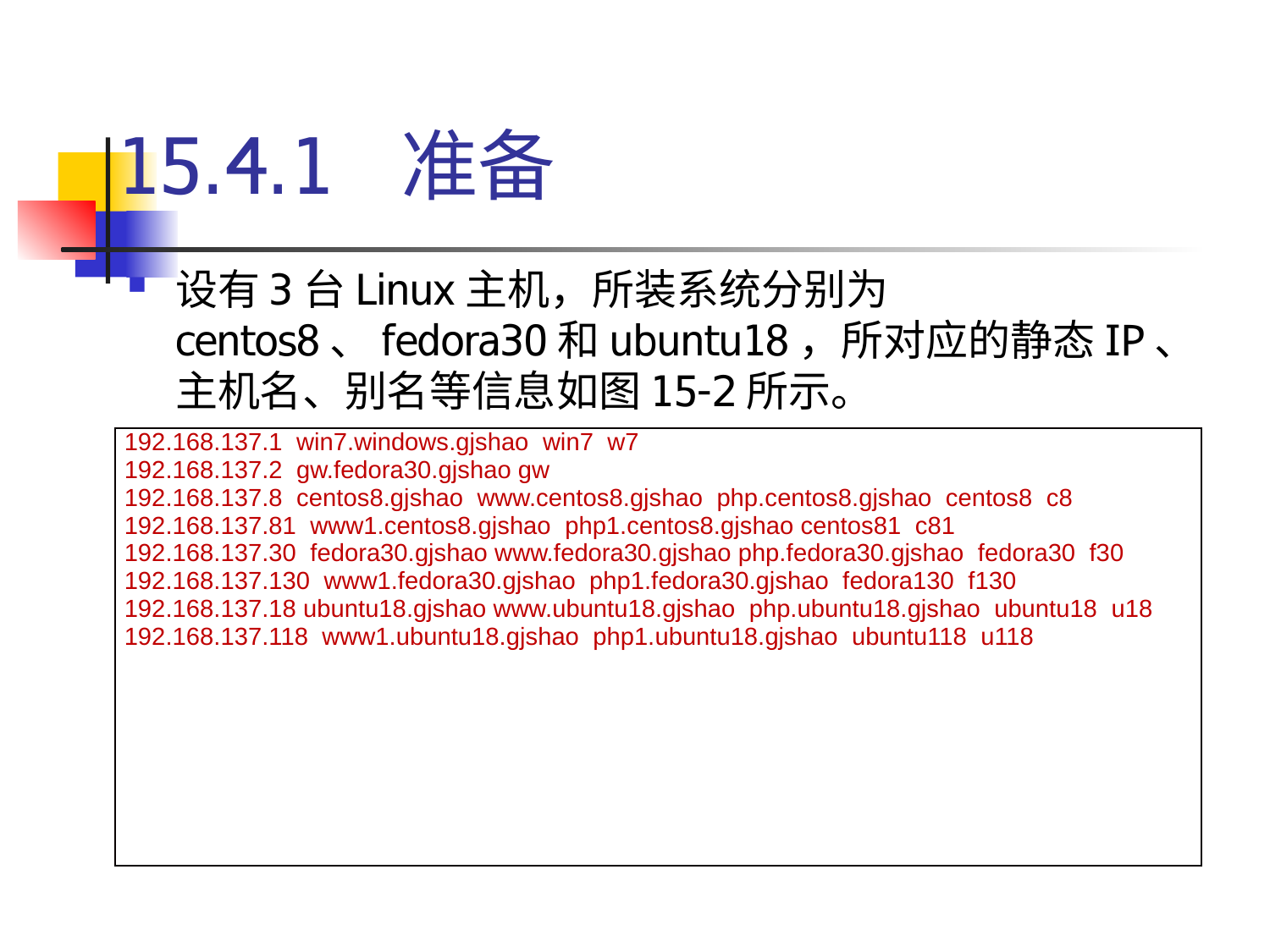

# 15.4.1  准备
设有3台Linux主机，所装系统分别为centos8、fedora30和ubuntu18，所对应的静态IP、主机名、别名等信息如图15-2所示。
| 192.168.137.1 win7.windows.gjshao win7 w7 192.168.137.2 gw.fedora30.gjshao gw 192.168.137.8 centos8.gjshao www.centos8.gjshao php.centos8.gjshao centos8 c8 192.168.137.81 www1.centos8.gjshao php1.centos8.gjshao centos81 c81 192.168.137.30 fedora30.gjshao www.fedora30.gjshao php.fedora30.gjshao fedora30 f30 192.168.137.130 www1.fedora30.gjshao php1.fedora30.gjshao fedora130 f130 192.168.137.18 ubuntu18.gjshao www.ubuntu18.gjshao php.ubuntu18.gjshao ubuntu18 u18 192.168.137.118 www1.ubuntu18.gjshao php1.ubuntu18.gjshao ubuntu118 u118 |
| --- |